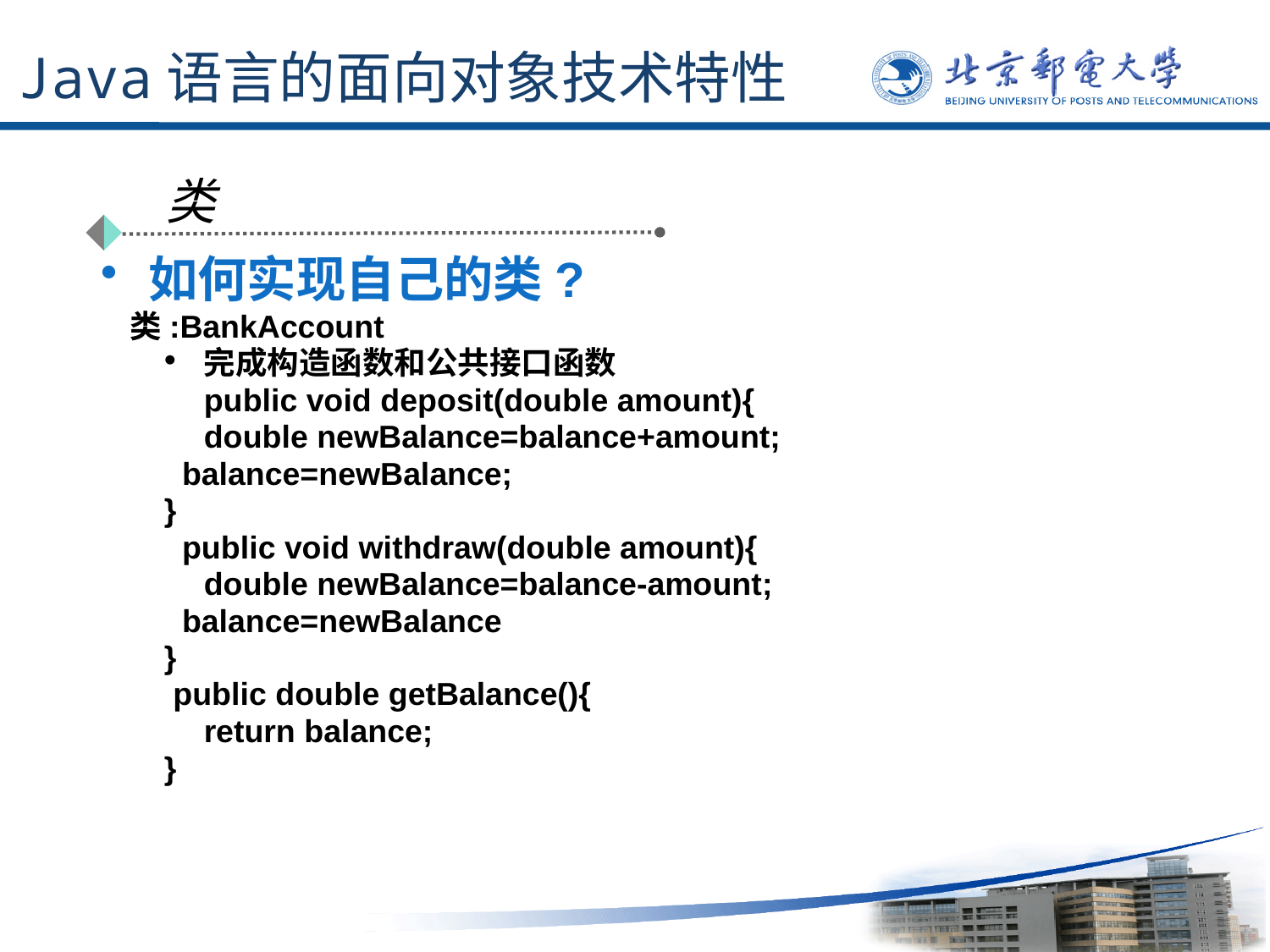

# Java语言的面向对象技术特性

类

如何实现自己的类?
   类:BankAccount
完成构造函数和公共接口函数
	public void deposit(double amount){
	double newBalance=balance+amount;
  balance=newBalance;
}
  public void withdraw(double amount){
	double newBalance=balance-amount;
  balance=newBalance
}
 public double getBalance(){
	return balance;
}